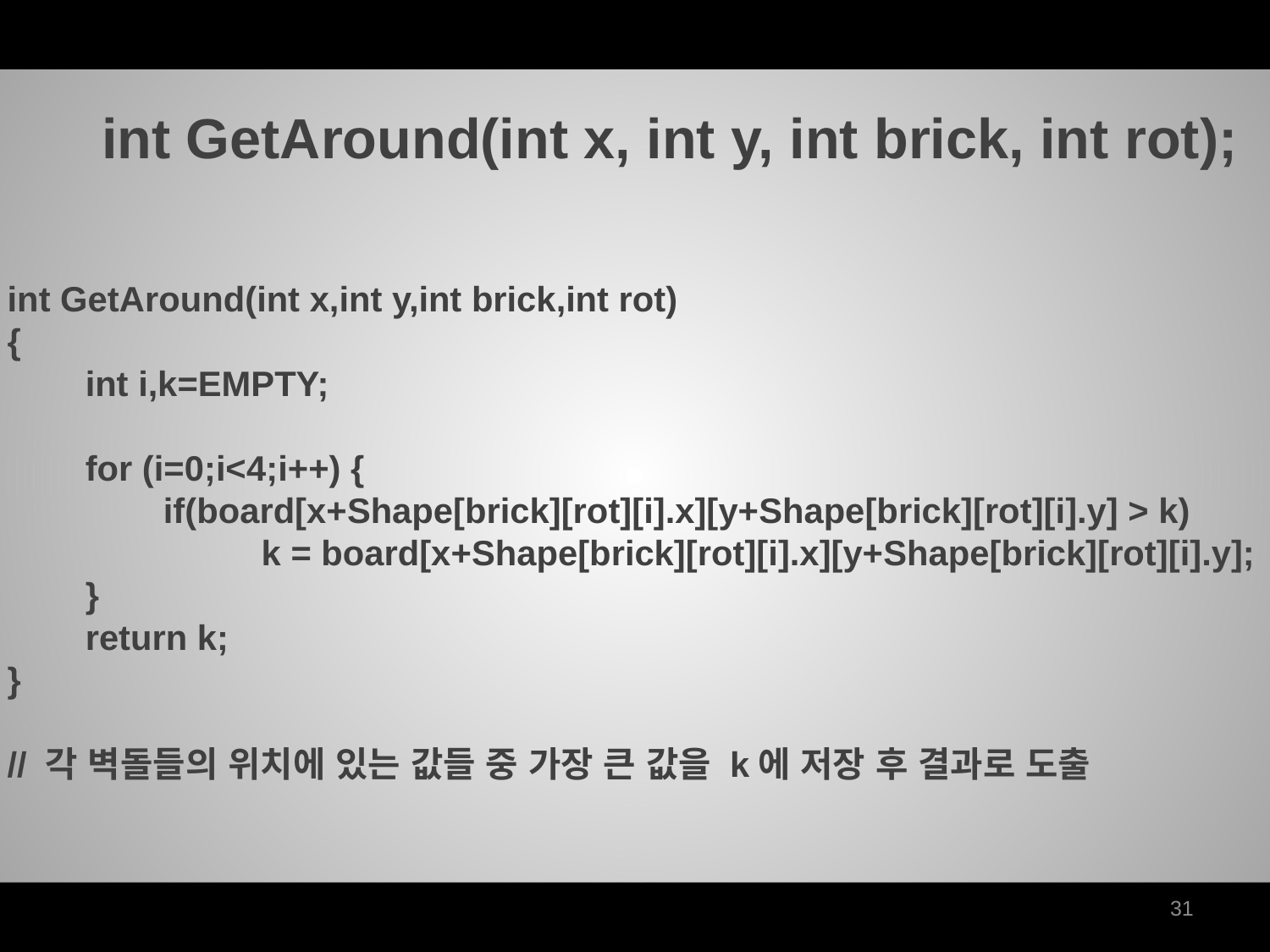

int GetAround(int x, int y, int brick, int rot);
int GetAround(int x,int y,int brick,int rot)
{
        int i,k=EMPTY;

        for (i=0;i<4;i++) {
                if(board[x+Shape[brick][rot][i].x][y+Shape[brick][rot][i].y] > k)
		k = board[x+Shape[brick][rot][i].x][y+Shape[brick][rot][i].y];
        }
        return k;
}

// 각 벽돌들의 위치에 있는 값들 중 가장 큰 값을 k에 저장 후 결과로 도출
31